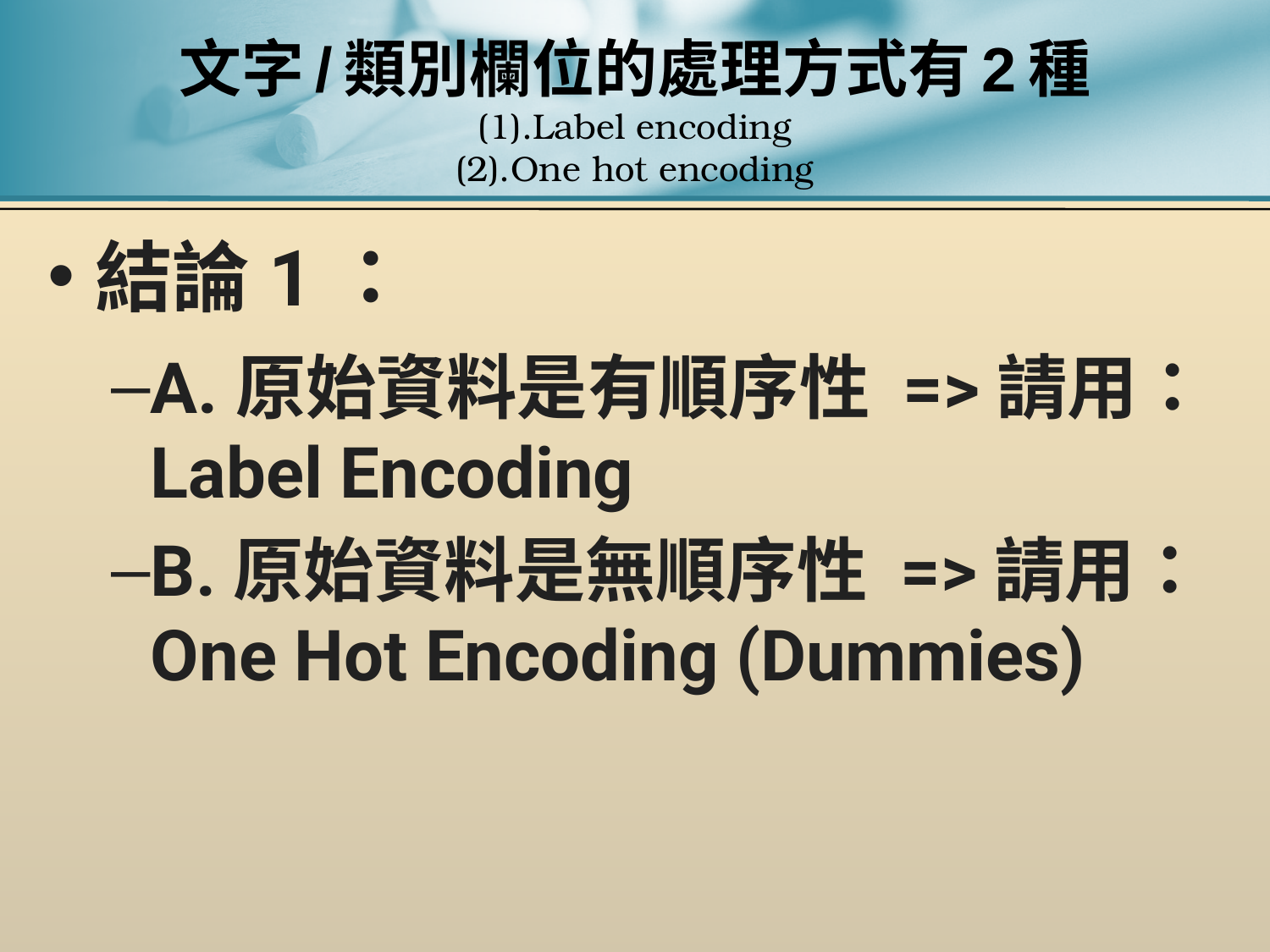

# 文字/類別欄位的處理方式有2種 (1).Label encoding (2).One hot encoding
結論1：
A.原始資料是有順序性 =>請用： Label Encoding
B.原始資料是無順序性 =>請用： One Hot Encoding (Dummies)